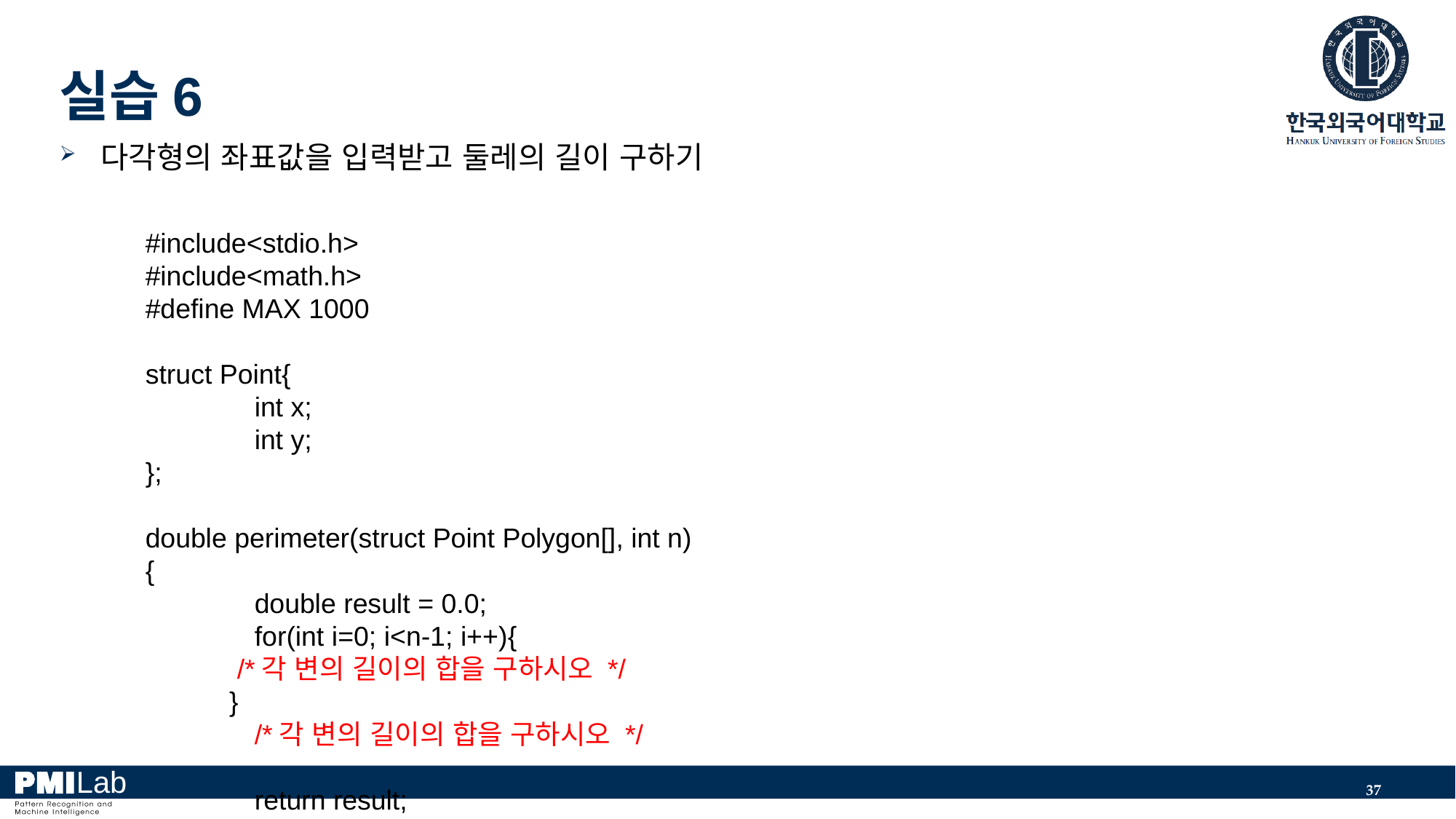

# 실습6
다각형의 좌표값을 입력받고 둘레의 길이 구하기
#include<stdio.h>
#include<math.h>
#define MAX 1000

struct Point{
	int x;
	int y;
};

double perimeter(struct Point Polygon[], int n)
{
	double result = 0.0;
	for(int i=0; i<n-1; i++){
            /*각 변의 길이의 합을 구하시오 */
           }
	/*각 변의 길이의 합을 구하시오 */

	return result;
}

int main()
{
    struct Point Polygon[MAX];
	int n;
	scanf("%d", &n);
	for(int i=0; i<n; i++){
		scanf("%d %d", &(Polygon[i].x), &(Polygon[i].y));
        }

    printf("%.2f",perimeter(Polygon, n));

}
37